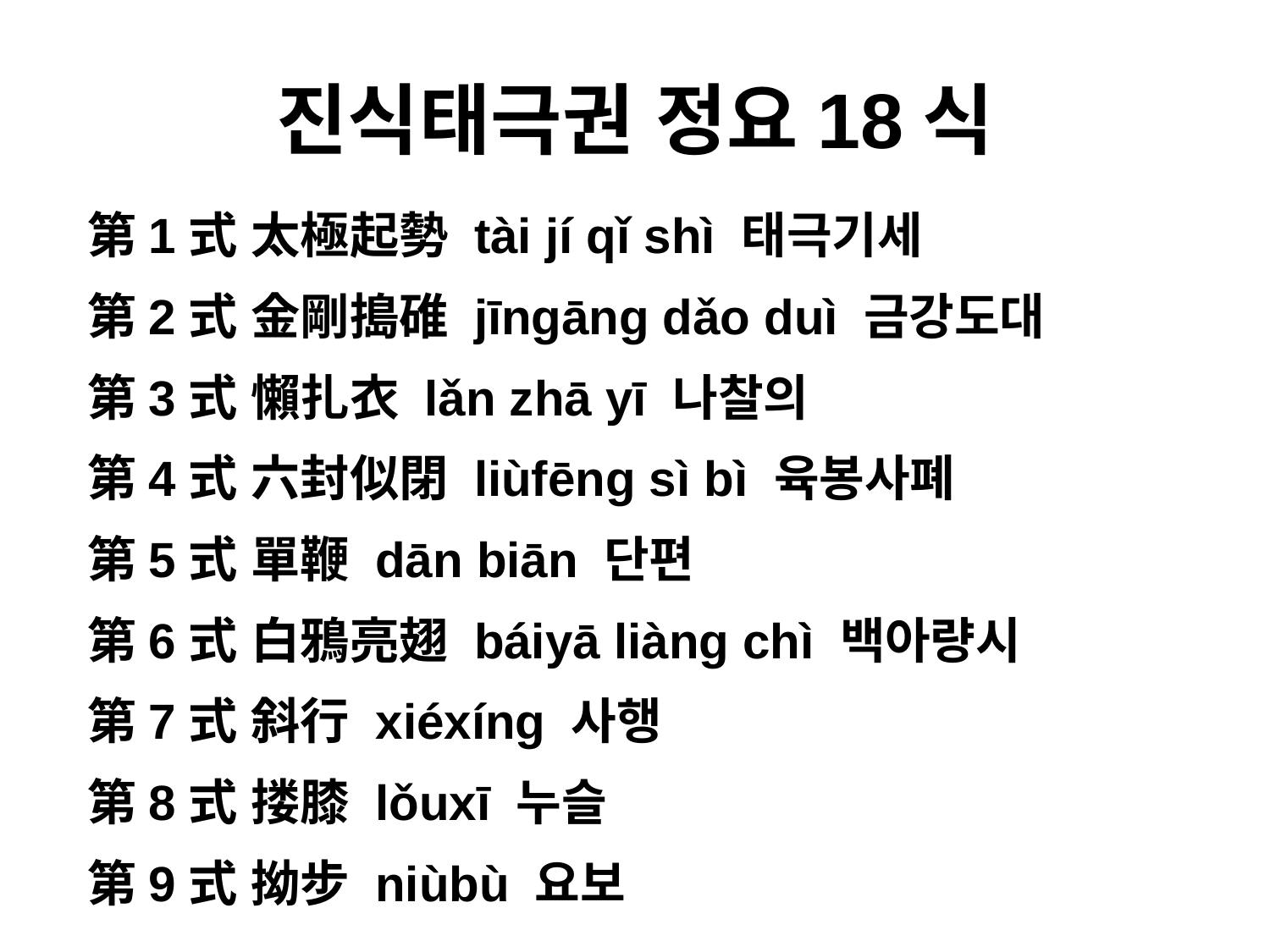

# 진식태극권 정요18식
第1式 太極起勢 tài jí qǐ shì 태극기세
第2式 金剛搗碓 jīngāng dǎo duì 금강도대
第3式 懶扎衣 lǎn zhā yī 나찰의
第4式 六封似閉 liùfēng sì bì 육봉사폐
第5式 單鞭 dān biān 단편
第6式 白鴉亮翅 báiyā liàng chì 백아량시
第7式 斜行 xiéxíng 사행
第8式 搂膝 lǒuxī 누슬
第9式 拗步 niùbù 요보